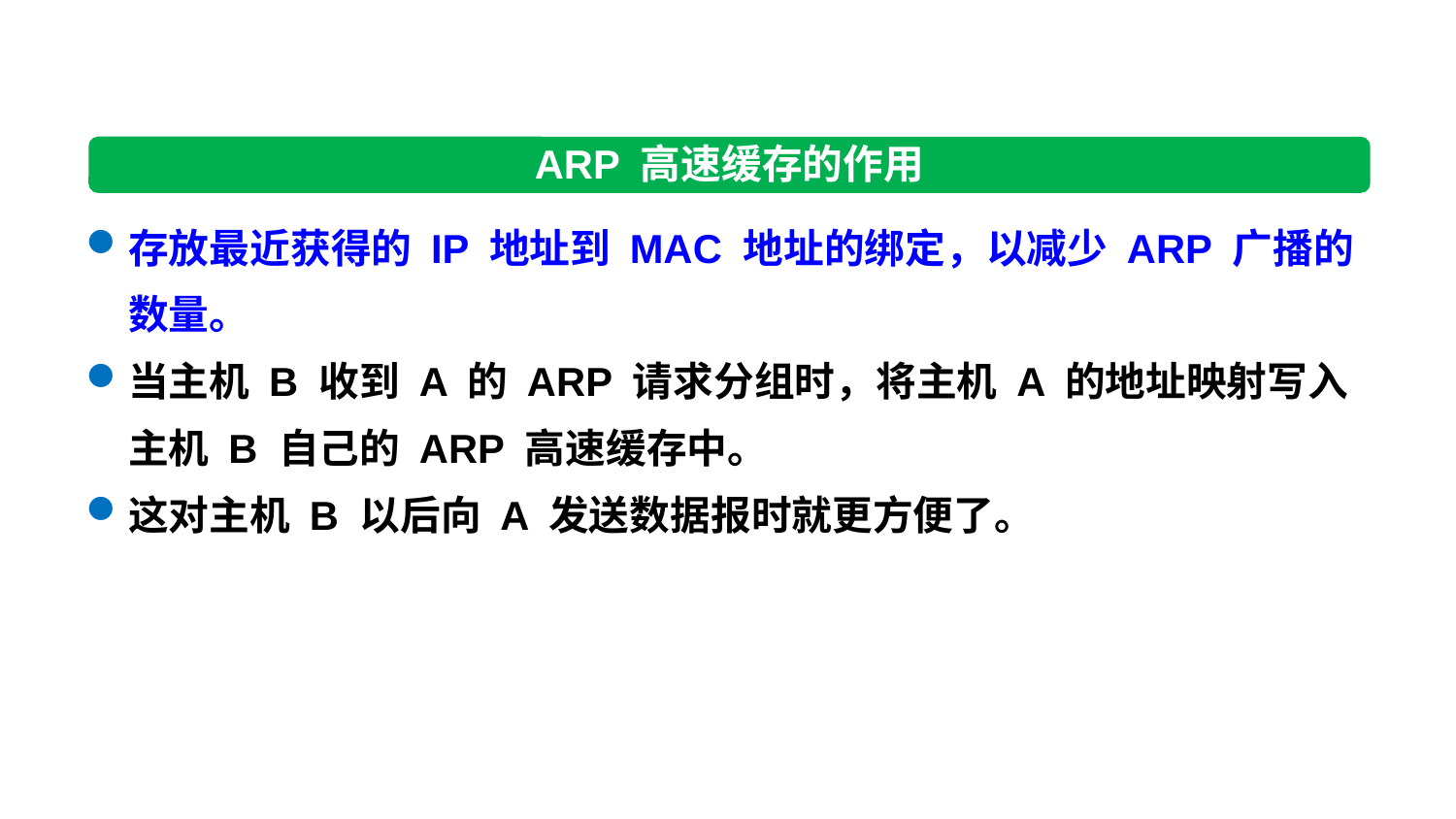

ARP 高速缓存的作用

存放最近获得的 IP 地址到 MAC 地址的绑定，以减少 ARP 广播的数量。
当主机 B 收到 A 的 ARP 请求分组时，将主机 A 的地址映射写入主机 B 自己的 ARP 高速缓存中。
这对主机 B 以后向 A 发送数据报时就更方便了。
57